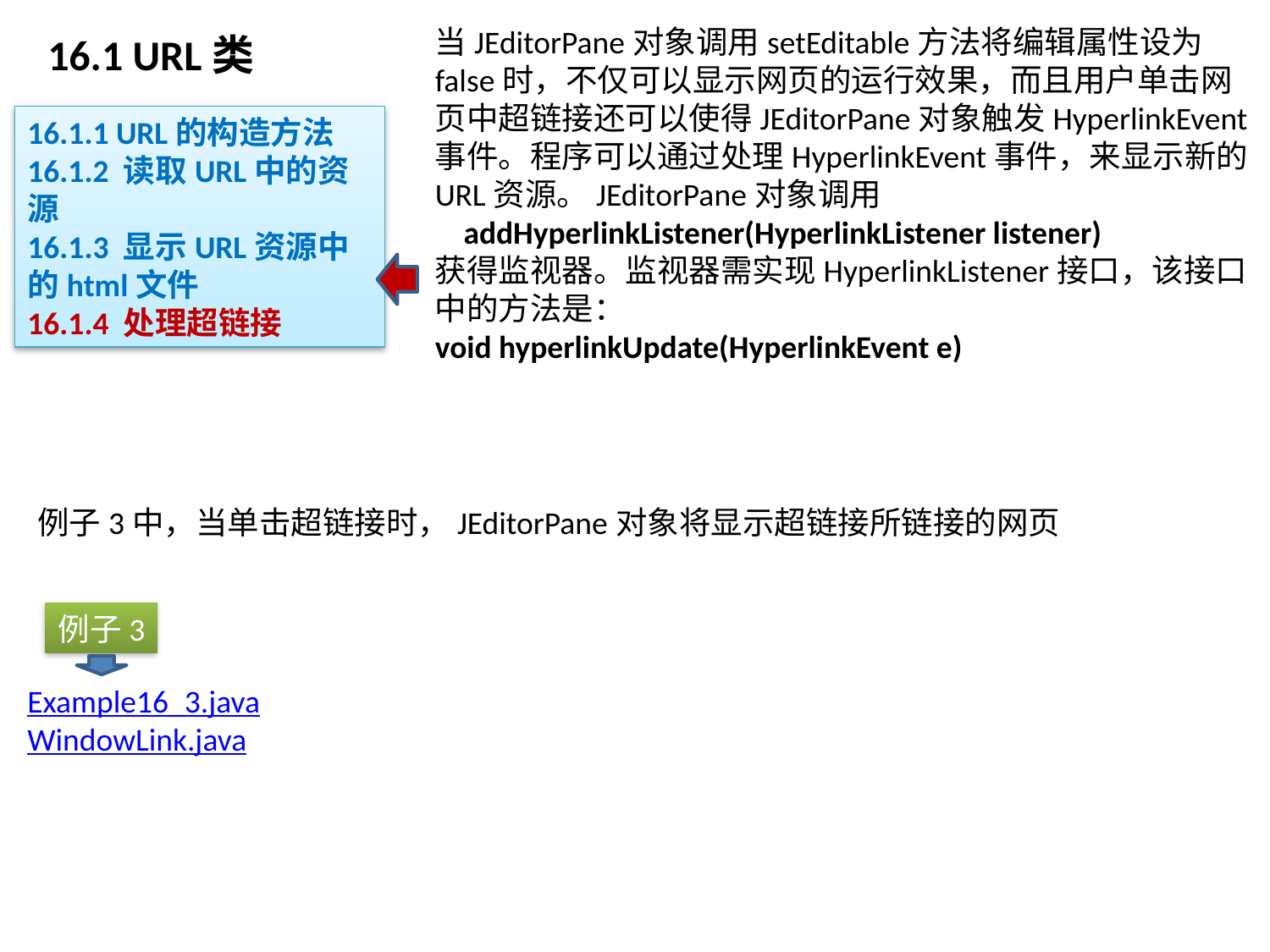

# 16.1 URL类
当JEditorPane对象调用setEditable方法将编辑属性设为false时，不仅可以显示网页的运行效果，而且用户单击网页中超链接还可以使得JEditorPane对象触发HyperlinkEvent事件。程序可以通过处理HyperlinkEvent事件，来显示新的URL资源。JEditorPane对象调用
    addHyperlinkListener(HyperlinkListener listener)
获得监视器。监视器需实现HyperlinkListener接口，该接口中的方法是：
void hyperlinkUpdate(HyperlinkEvent e)
16.1.1 URL的构造方法
16.1.2 读取URL中的资源
16.1.3 显示URL资源中的html文件
16.1.4 处理超链接

例子3中，当单击超链接时，JEditorPane对象将显示超链接所链接的网页
例子3

Example16_3.java
WindowLink.java